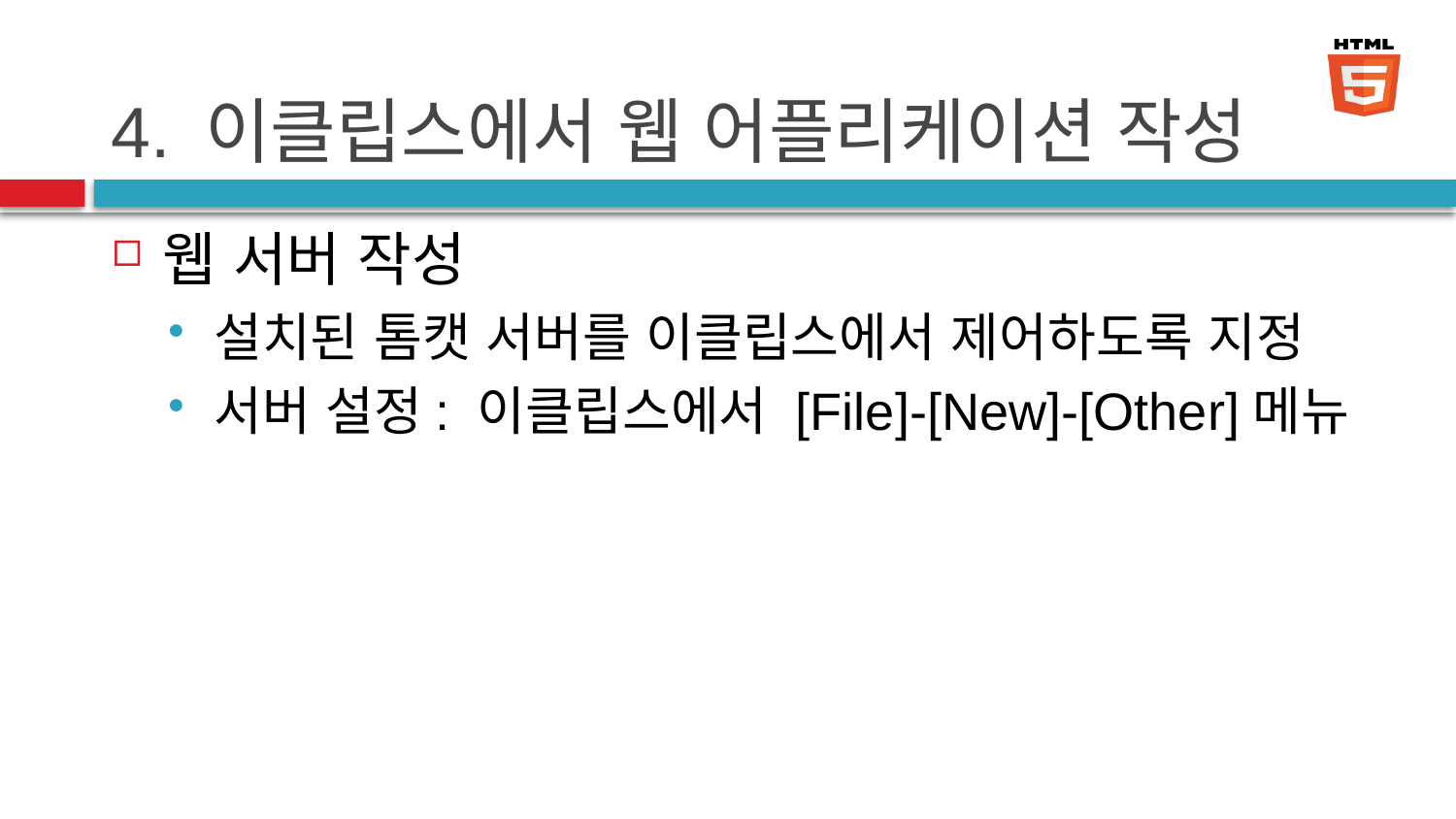

# 4. 이클립스에서 웹 어플리케이션 작성
웹 서버 작성
설치된 톰캣 서버를 이클립스에서 제어하도록 지정
서버 설정: 이클립스에서 [File]-[New]-[Other]메뉴